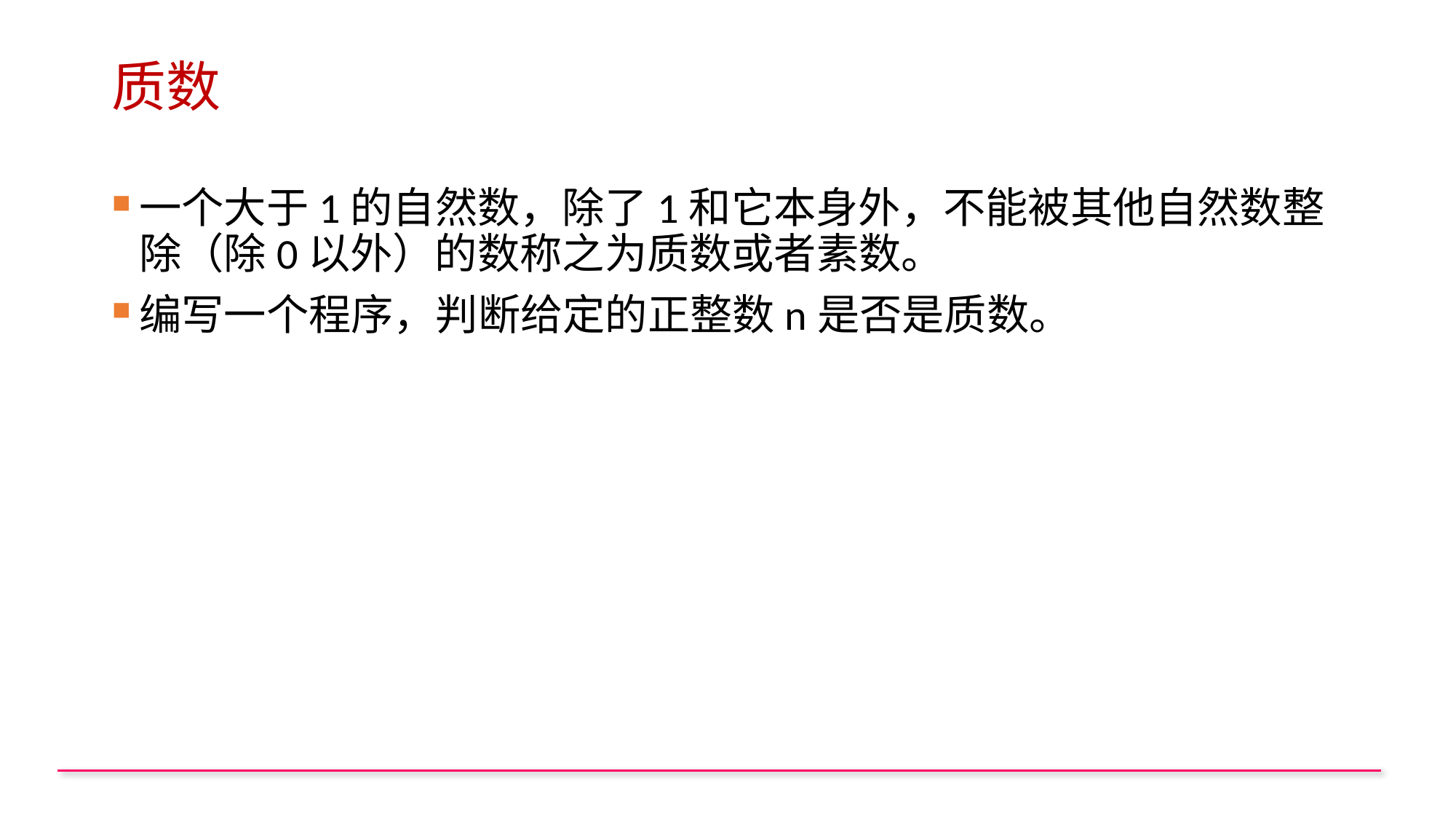

# 质数
一个大于1的自然数，除了1和它本身外，不能被其他自然数整除（除0以外）的数称之为质数或者素数。
编写一个程序，判断给定的正整数n是否是质数。